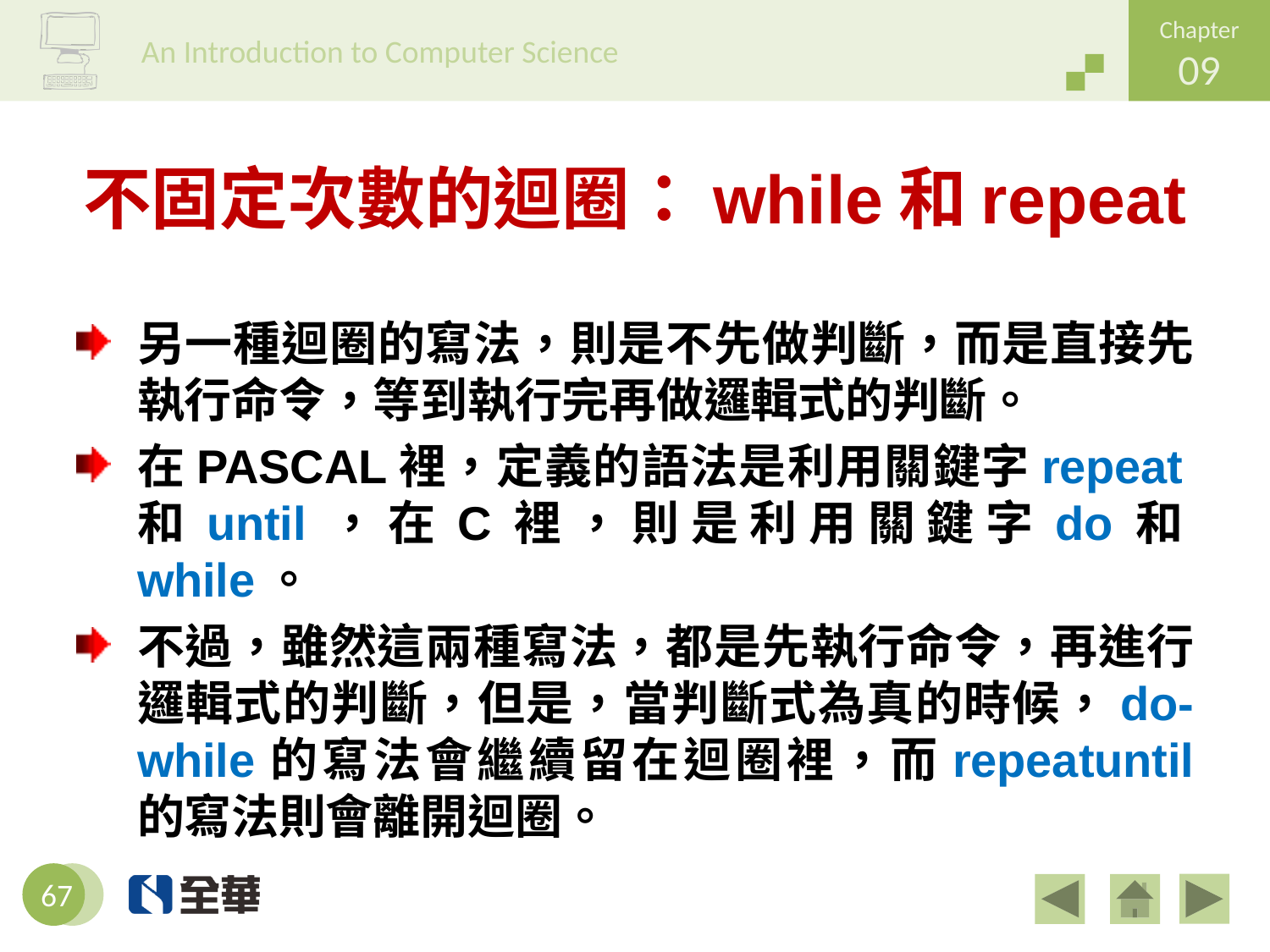

# 不固定次數的迴圈：while和repeat
另一種迴圈的寫法，則是不先做判斷，而是直接先執行命令，等到執行完再做邏輯式的判斷。
在PASCAL裡，定義的語法是利用關鍵字repeat和until，在C裡，則是利用關鍵字do和while。
不過，雖然這兩種寫法，都是先執行命令，再進行邏輯式的判斷，但是，當判斷式為真的時候，do-while的寫法會繼續留在迴圈裡，而repeatuntil 的寫法則會離開迴圈。